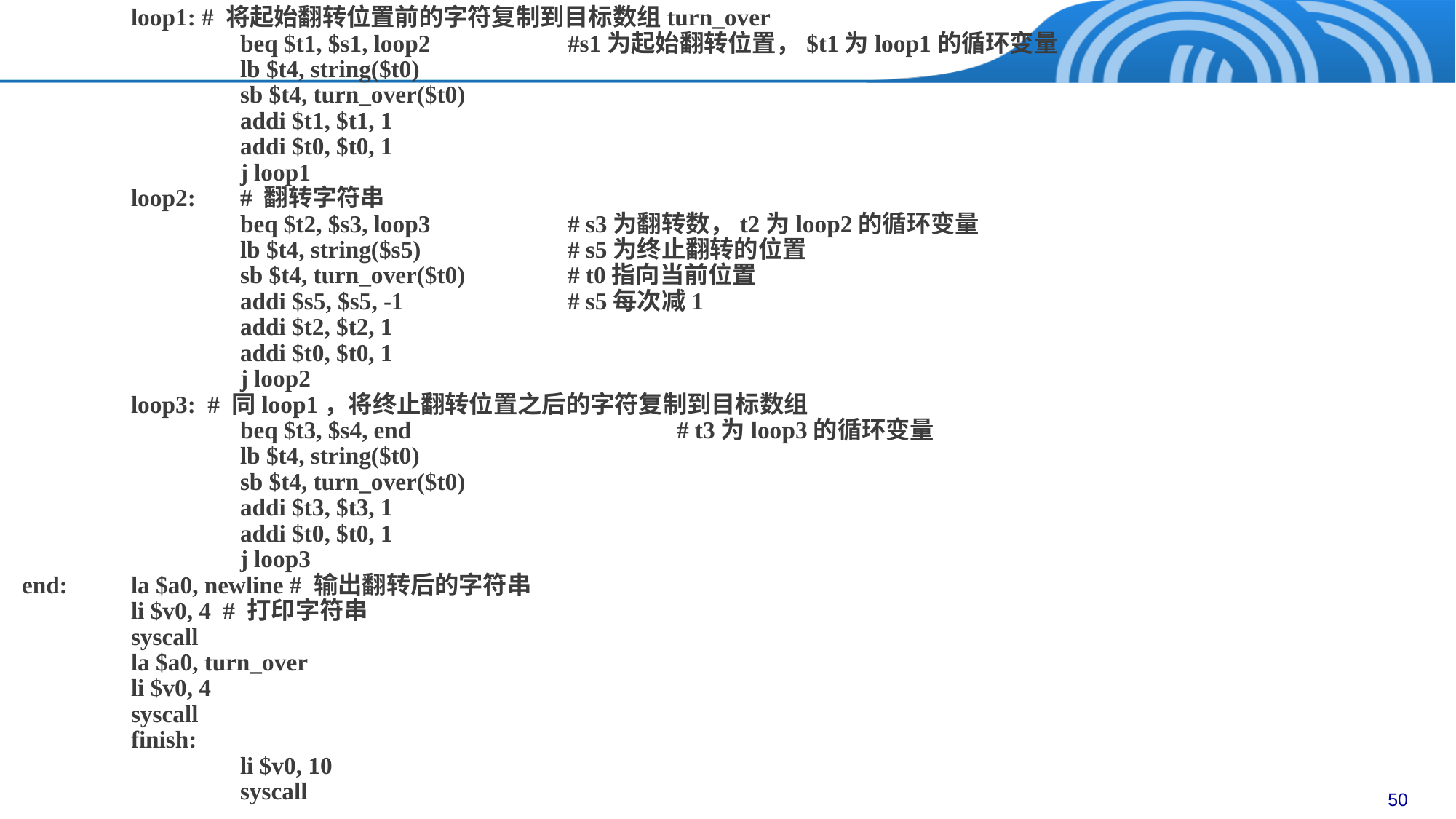

loop1: # 将起始翻转位置前的字符复制到目标数组turn_over
    		beq $t1, $s1, loop2		#s1为起始翻转位置，$t1为loop1的循环变量
    		lb $t4, string($t0)
    		sb $t4, turn_over($t0)
    		addi $t1, $t1, 1
   		addi $t0, $t0, 1
    		j loop1
    	loop2: 	# 翻转字符串
    		beq $t2, $s3, loop3		# s3为翻转数，t2为loop2的循环变量
    		lb $t4, string($s5)		# s5为终止翻转的位置
    		sb $t4, turn_over($t0)	# t0指向当前位置
    		addi $s5, $s5, -1		# s5每次减1
    		addi $t2, $t2, 1
    		addi $t0, $t0, 1
    		j loop2
    	loop3:  # 同loop1，将终止翻转位置之后的字符复制到目标数组
    		beq $t3, $s4, end			# t3为loop3的循环变量
    		lb $t4, string($t0)
    		sb $t4, turn_over($t0)
    		addi $t3, $t3, 1
    		addi $t0, $t0, 1
    		j loop3
end:	la $a0, newline # 输出翻转后的字符串
	li $v0, 4  # 打印字符串
	syscall
	la $a0, turn_over
    	li $v0, 4
    	syscall
    	finish:
    		li $v0, 10
    		syscall